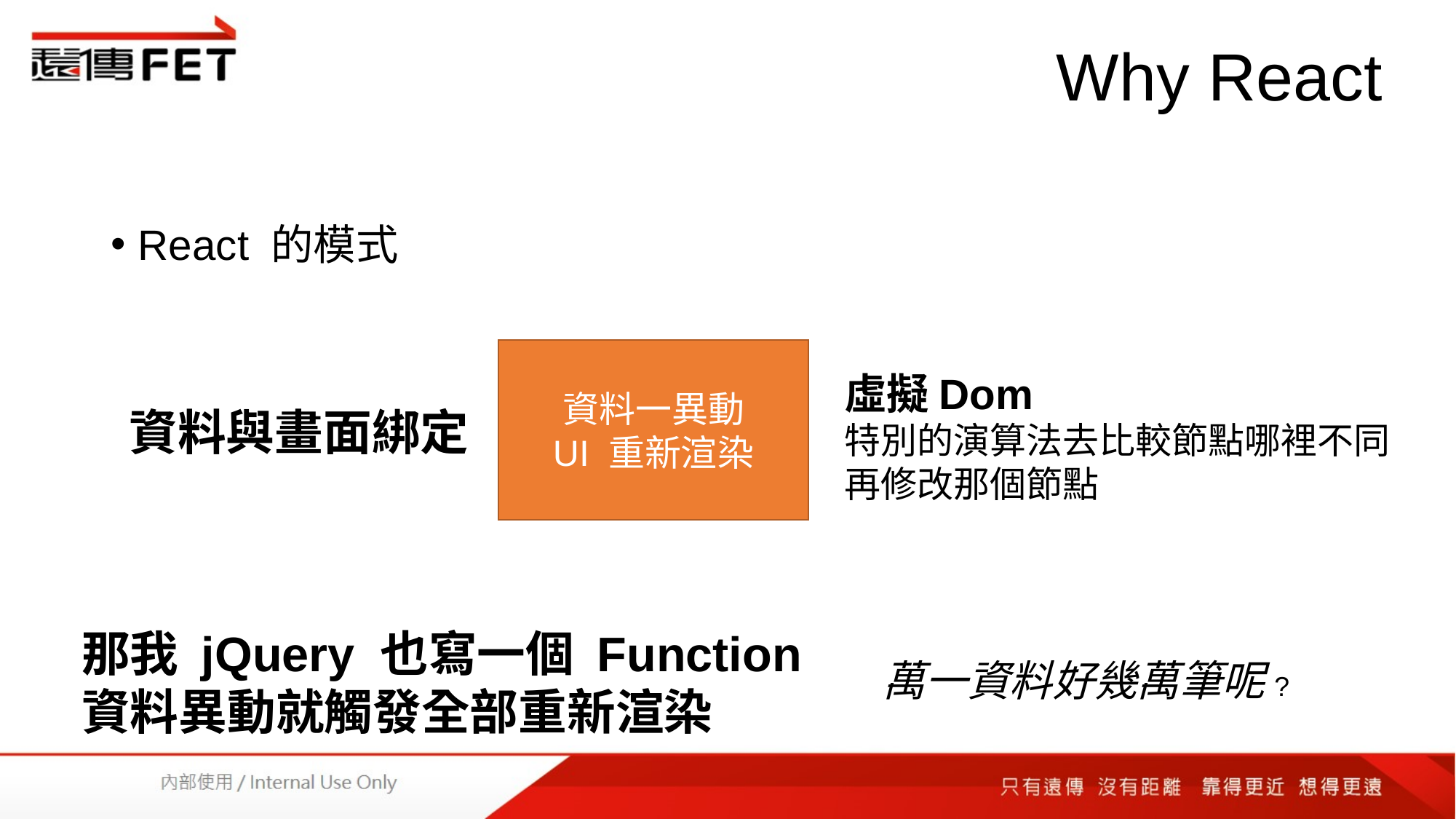

# Why React
React 的模式
資料一異動
UI 重新渲染
虛擬Dom
特別的演算法去比較節點哪裡不同
再修改那個節點
資料與畫面綁定
那我 jQuery 也寫一個 Function
資料異動就觸發全部重新渲染
萬一資料好幾萬筆呢?